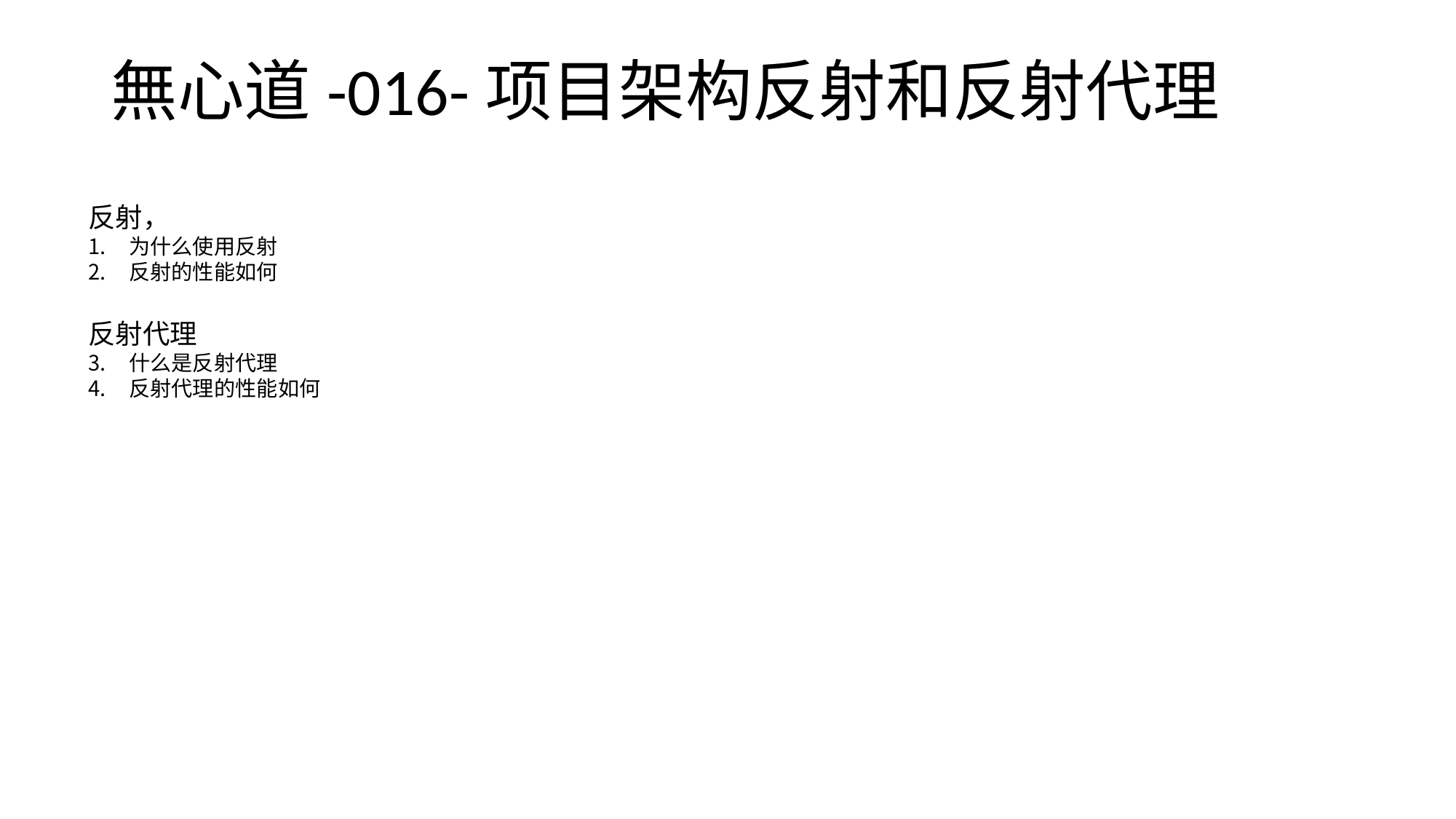

# 無心道-016-项目架构反射和反射代理
反射，
为什么使用反射
反射的性能如何

反射代理
什么是反射代理
反射代理的性能如何